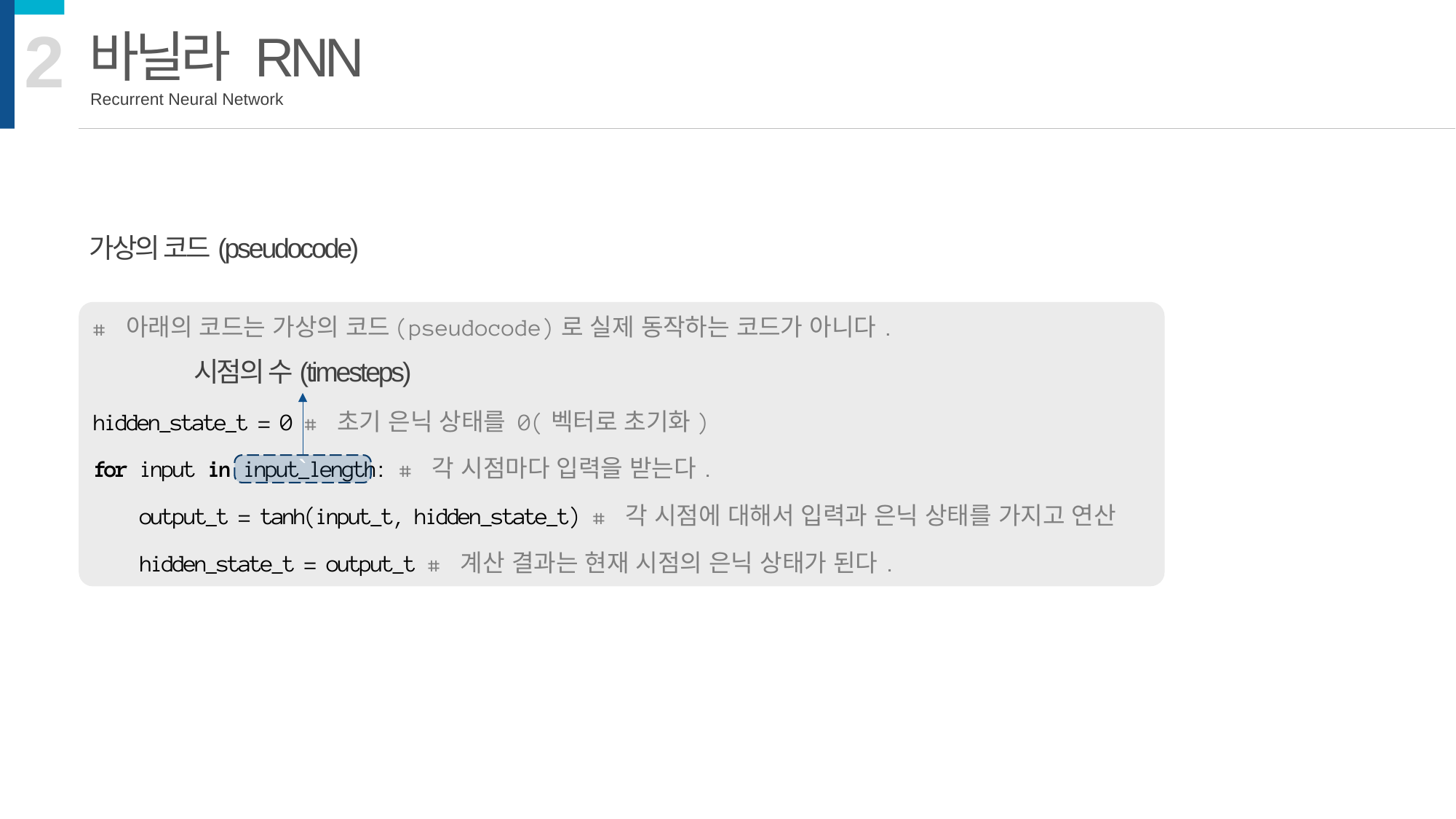

2
바닐라 RNN
Recurrent Neural Network
가상의 코드(pseudocode)
# 아래의 코드는 가상의 코드(pseudocode)로 실제 동작하는 코드가 아니다.

hidden_state_t = 0 # 초기 은닉 상태를 0(벡터로 초기화)
for input in input_length: # 각 시점마다 입력을 받는다.
    output_t = tanh(input_t, hidden_state_t) # 각 시점에 대해서 입력과 은닉 상태를 가지고 연산
    hidden_state_t = output_t # 계산 결과는 현재 시점의 은닉 상태가 된다.
시점의 수(timesteps)
`